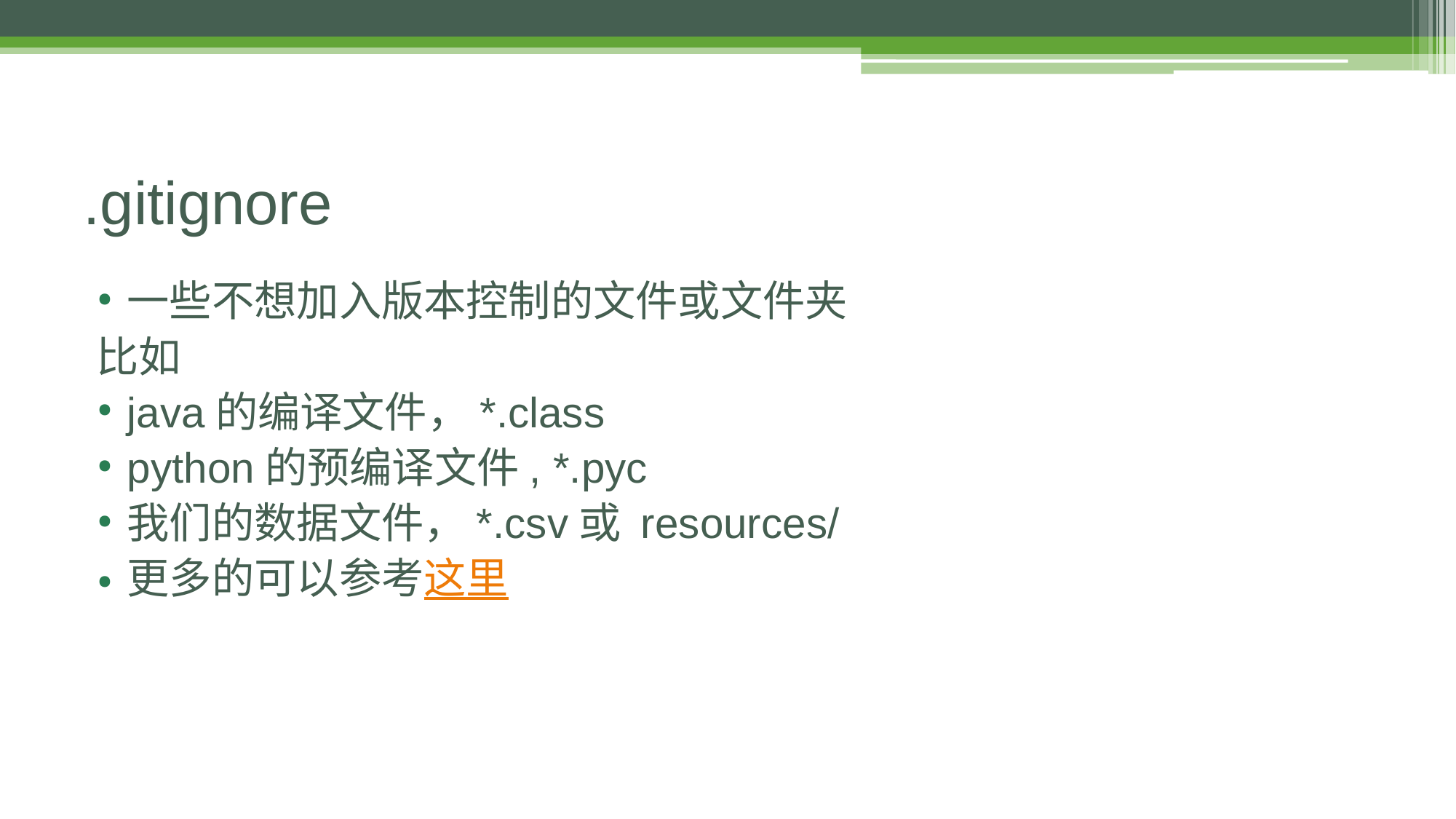

# .gitignore
一些不想加入版本控制的文件或文件夹
比如
java的编译文件，*.class
python的预编译文件, *.pyc
我们的数据文件，*.csv或 resources/
更多的可以参考这里